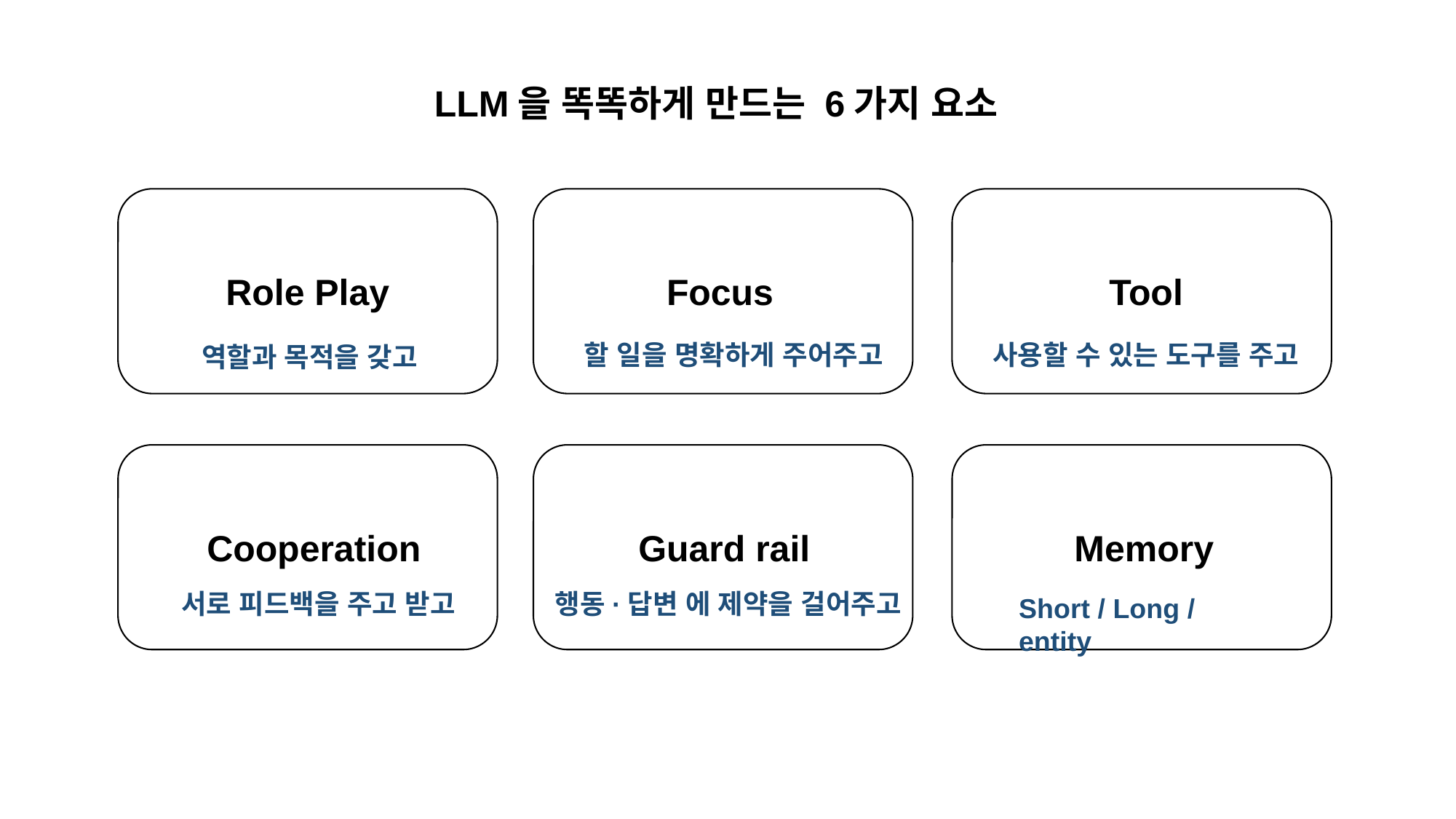

LLM을 똑똑하게 만드는 6가지 요소

Role Play

Focus

Tool
할 일을 명확하게 주어주고
사용할 수 있는 도구를 주고
역할과 목적을 갖고

Cooperation

Guard rail

Memory
서로 피드백을 주고 받고
행동·답변 에 제약을 걸어주고
Short / Long / entity